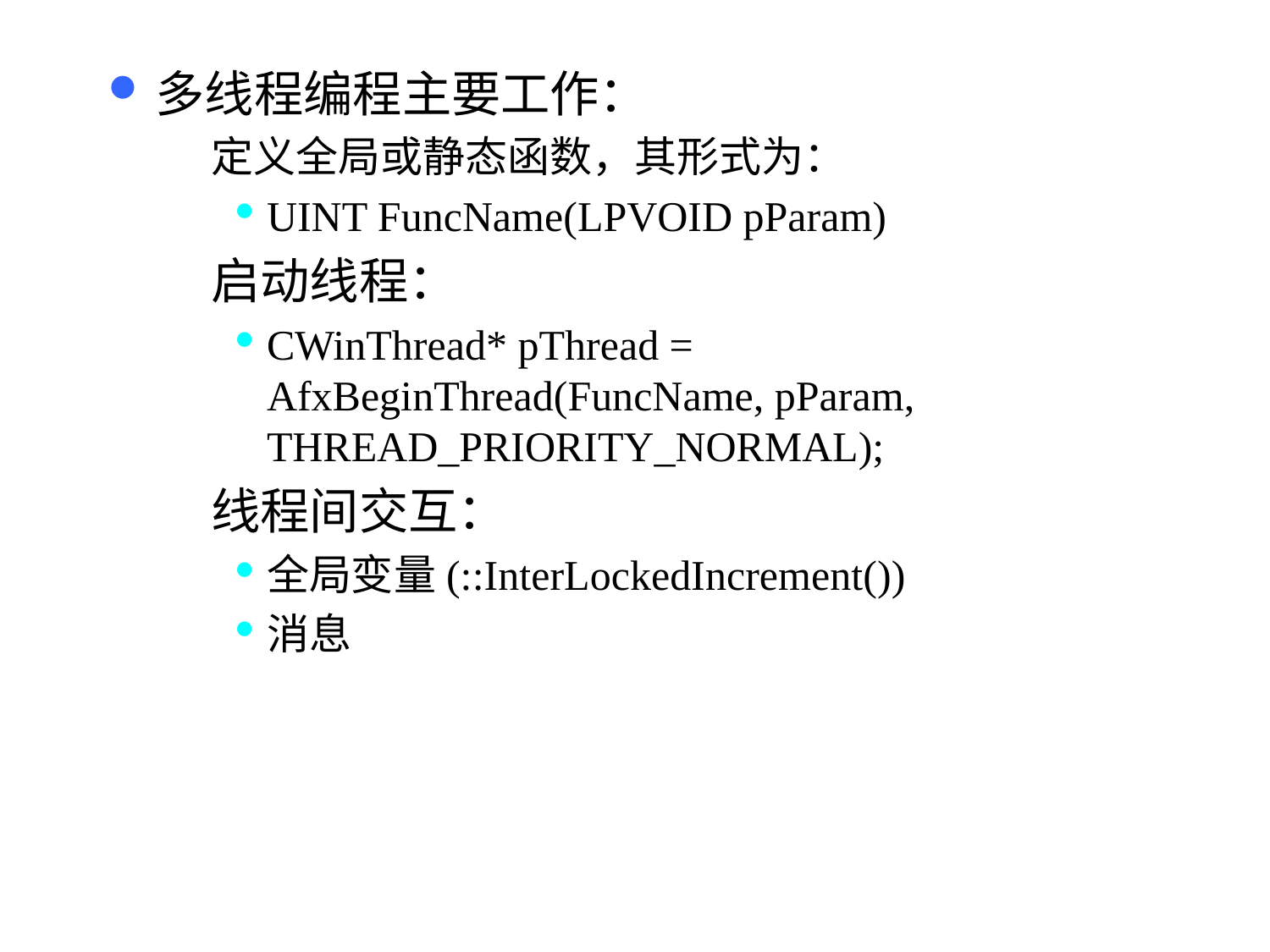

多线程编程主要工作：
定义全局或静态函数，其形式为：
UINT FuncName(LPVOID pParam)
启动线程：
CWinThread* pThread = AfxBeginThread(FuncName, pParam, THREAD_PRIORITY_NORMAL);
线程间交互：
全局变量(::InterLockedIncrement())
消息
142